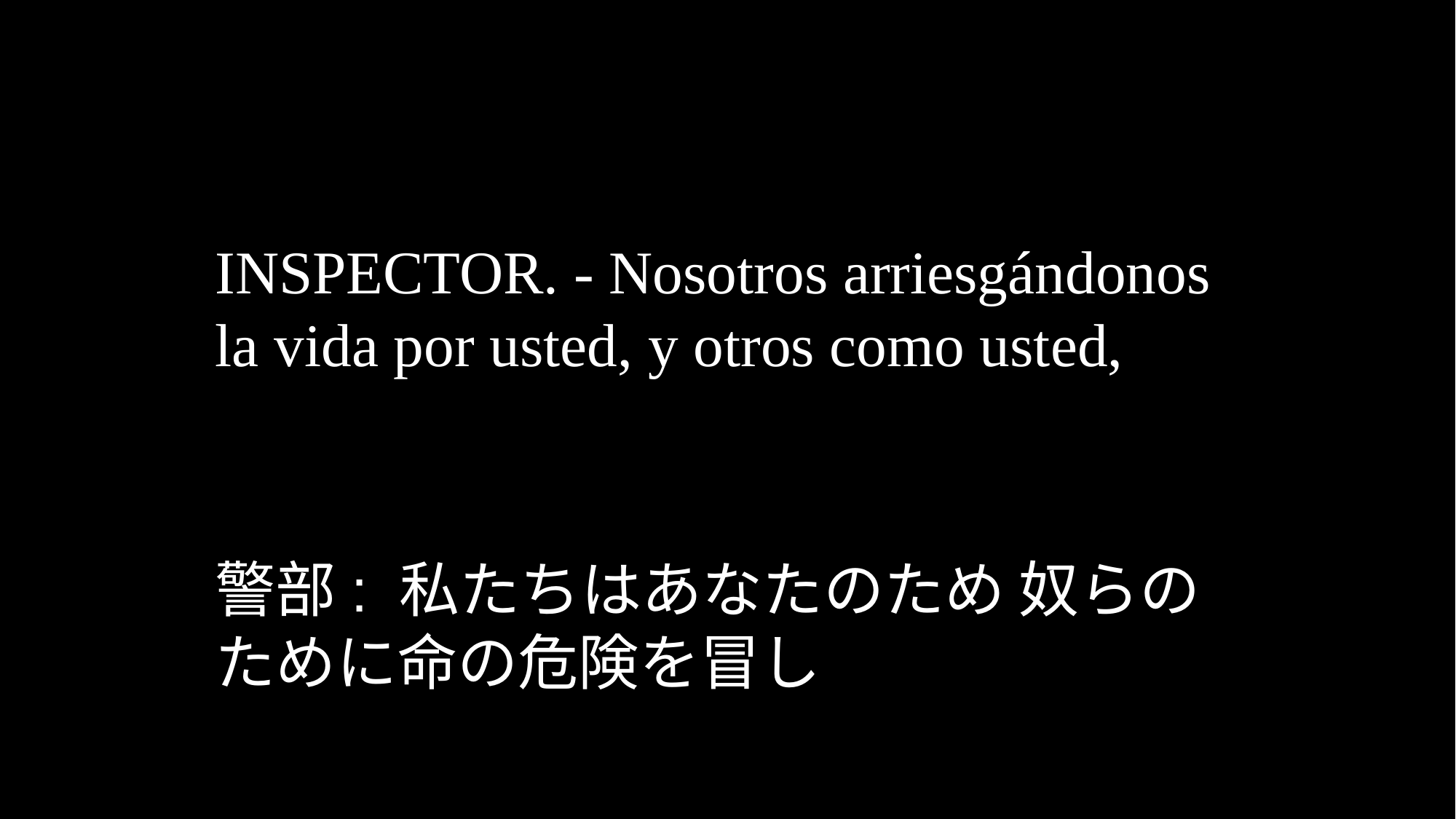

INSPECTOR. - Nosotros arriesgándonos la vida por usted, y otros como usted,

警部: 私たちはあなたのため 奴らのために命の危険を冒し